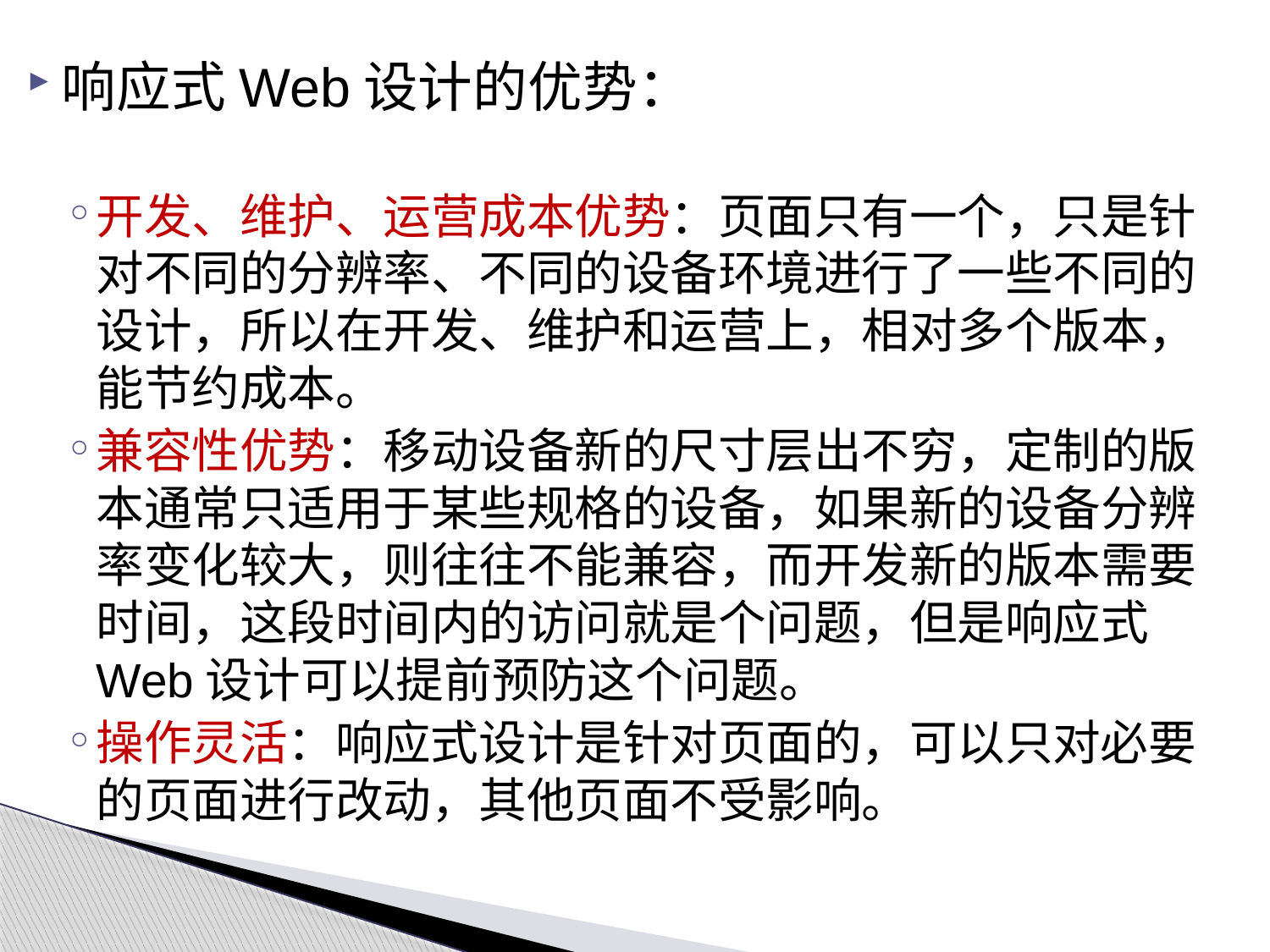

响应式Web设计的优势：

开发、维护、运营成本优势：页面只有一个，只是针对不同的分辨率、不同的设备环境进行了一些不同的设计，所以在开发、维护和运营上，相对多个版本，能节约成本。
兼容性优势：移动设备新的尺寸层出不穷，定制的版本通常只适用于某些规格的设备，如果新的设备分辨率变化较大，则往往不能兼容，而开发新的版本需要时间，这段时间内的访问就是个问题，但是响应式Web设计可以提前预防这个问题。
操作灵活：响应式设计是针对页面的，可以只对必要的页面进行改动，其他页面不受影响。